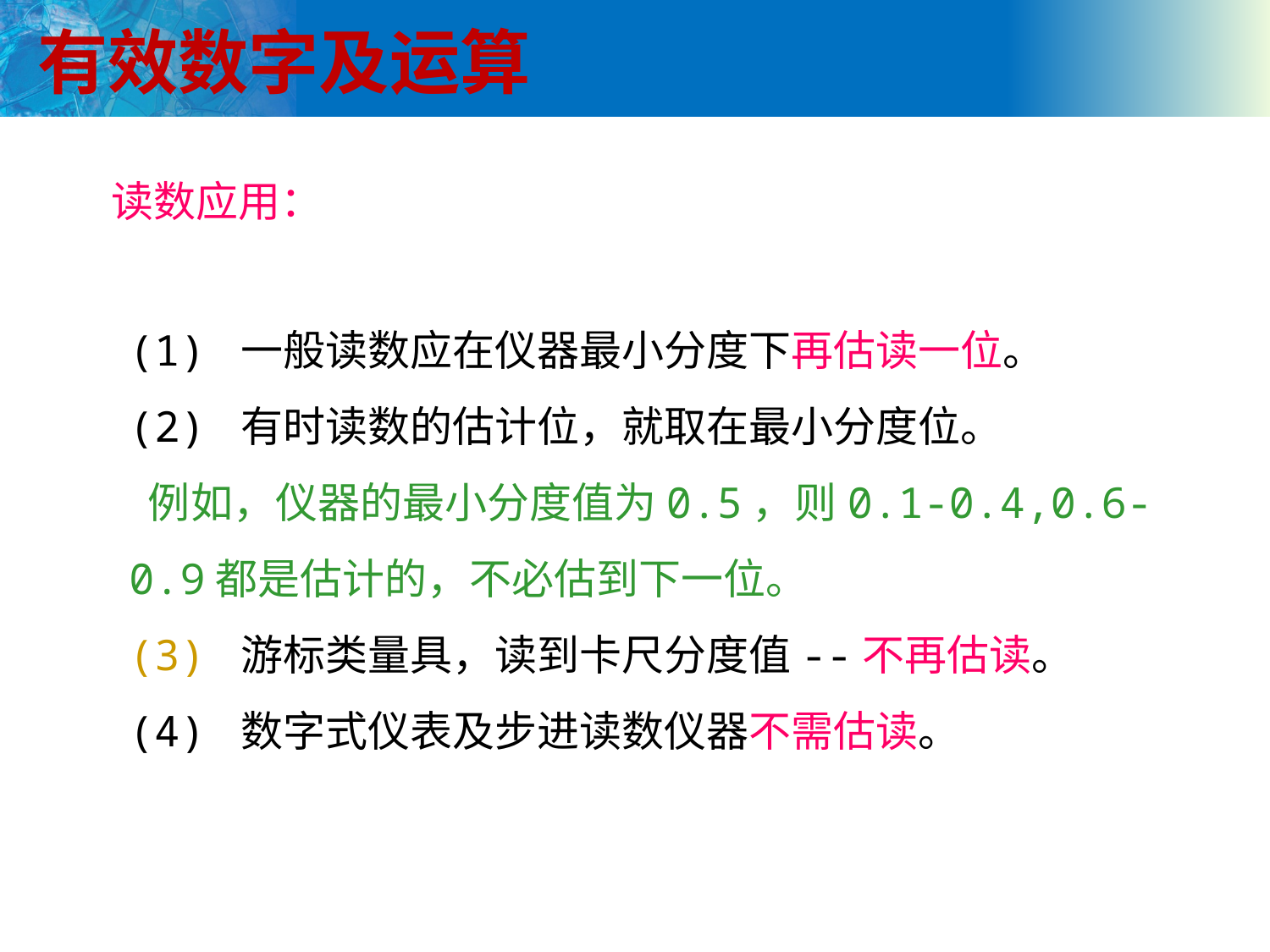

有效数字及运算
读数应用：
# (1) 一般读数应在仪器最小分度下再估读一位。 (2) 有时读数的估计位，就取在最小分度位。 例如，仪器的最小分度值为0.5，则0.1-0.4,0.6-0.9都是估计的，不必估到下一位。 (3) 游标类量具，读到卡尺分度值--不再估读。 (4) 数字式仪表及步进读数仪器不需估读。
29